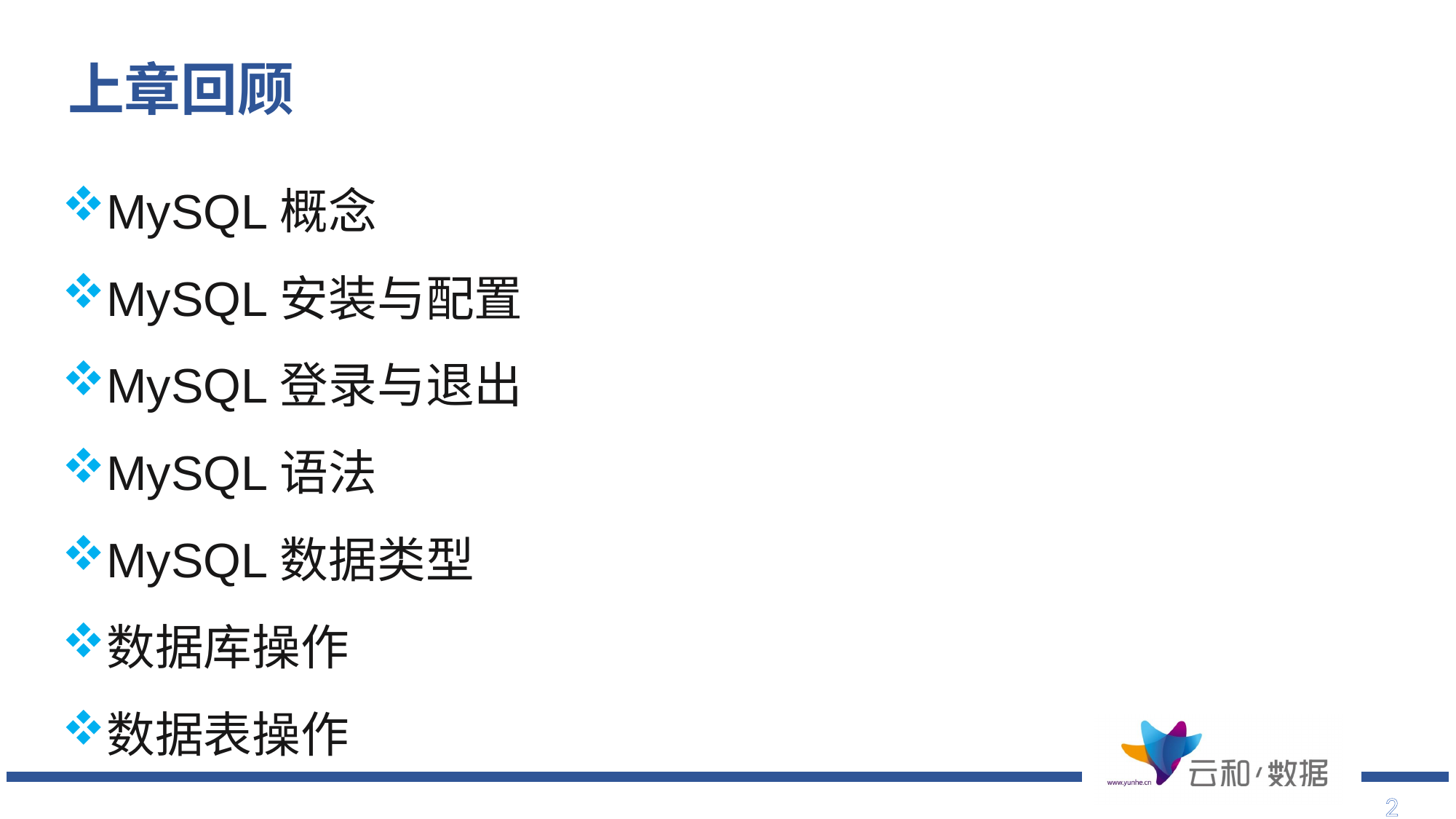

上章回顾
MySQL概念
MySQL安装与配置
MySQL登录与退出
MySQL语法
MySQL数据类型
数据库操作
数据表操作